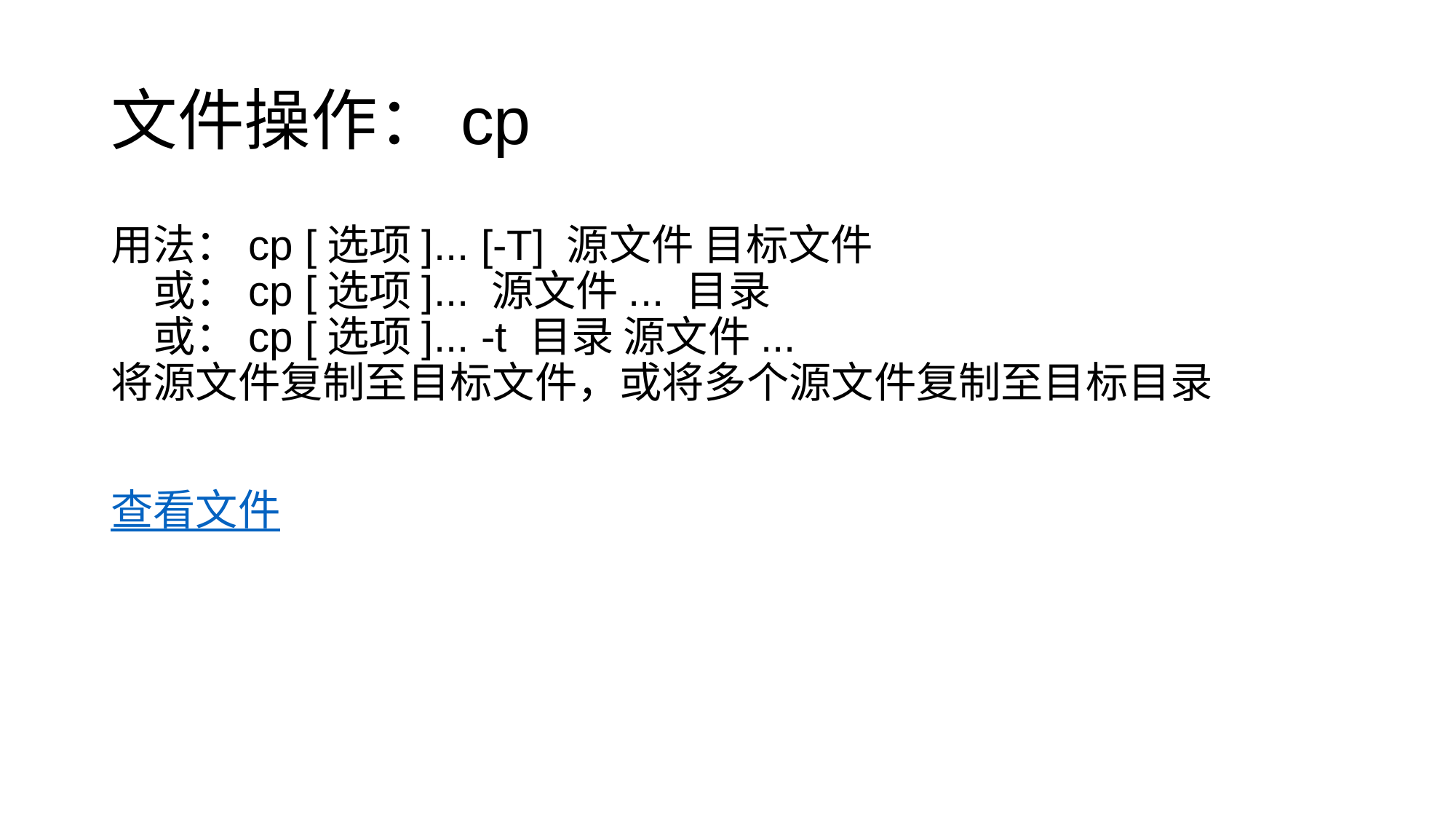

# 文件操作：cp
用法：cp [选项]... [-T] 源文件 目标文件
　或：cp [选项]... 源文件... 目录
　或：cp [选项]... -t 目录 源文件...
将源文件复制至目标文件，或将多个源文件复制至目标目录

查看文件